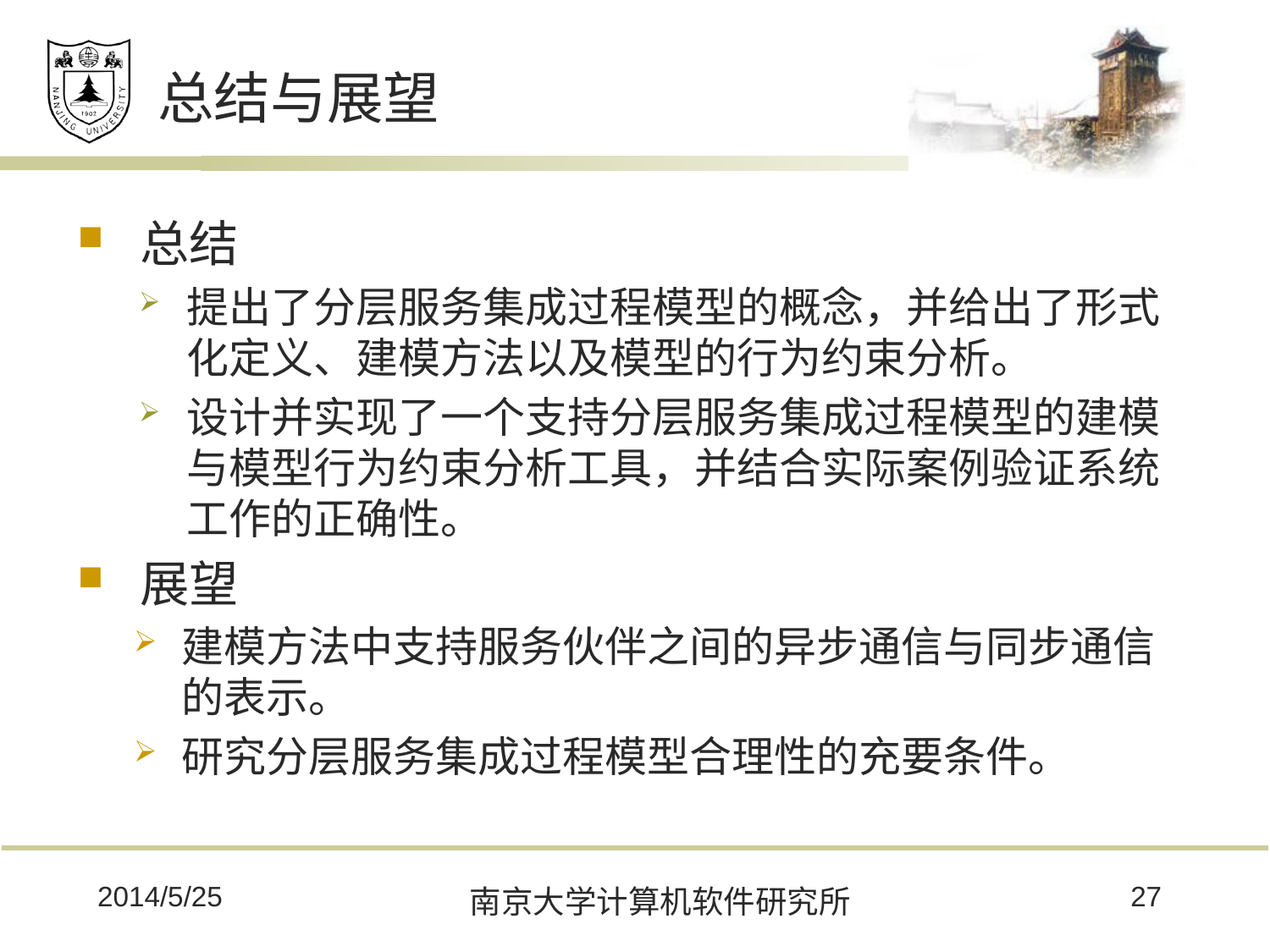

# 总结与展望
总结
提出了分层服务集成过程模型的概念，并给出了形式化定义、建模方法以及模型的行为约束分析。
设计并实现了一个支持分层服务集成过程模型的建模与模型行为约束分析工具，并结合实际案例验证系统工作的正确性。
展望
建模方法中支持服务伙伴之间的异步通信与同步通信的表示。
研究分层服务集成过程模型合理性的充要条件。
2014/5/25
27
南京大学计算机软件研究所